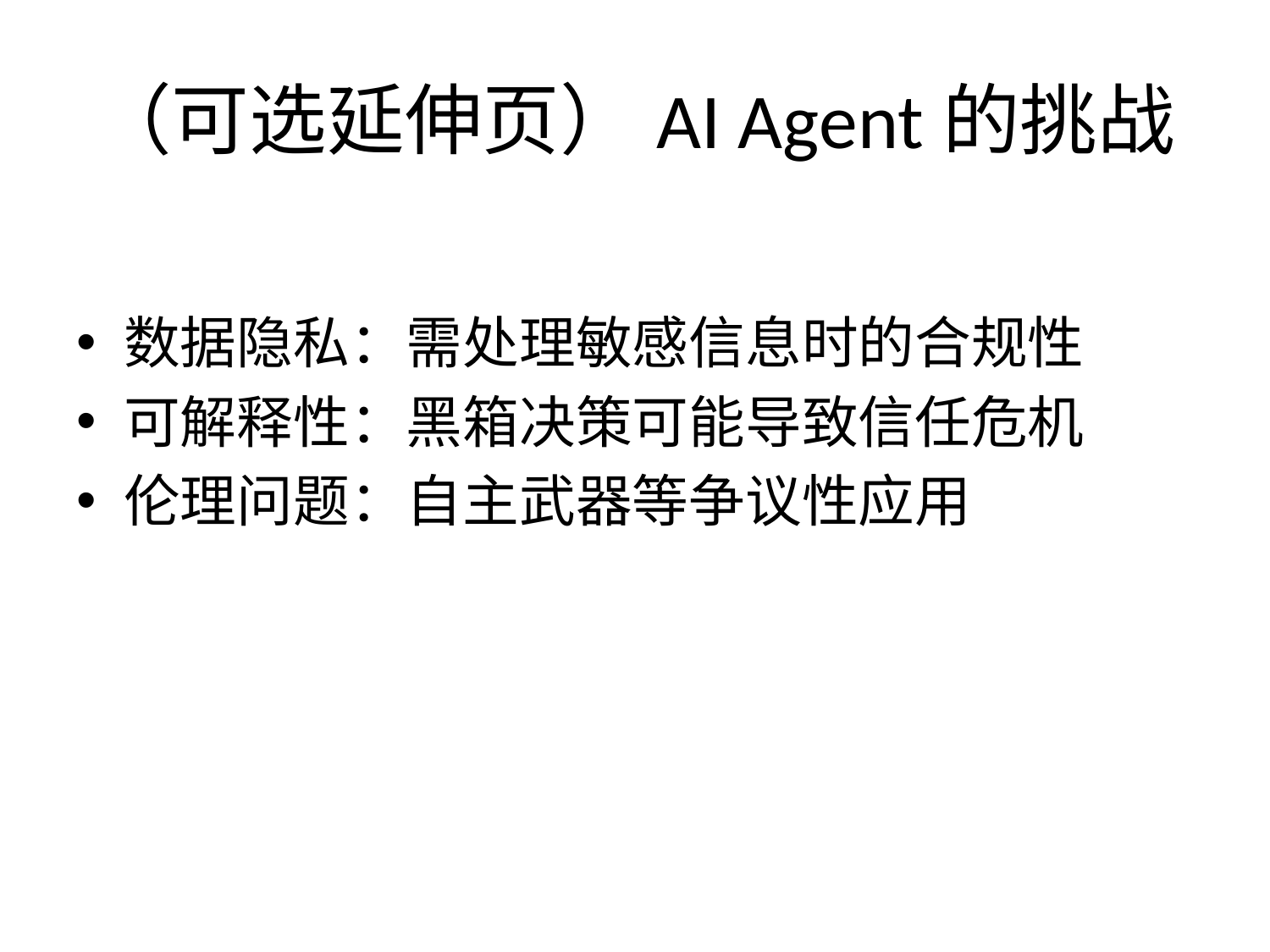

# （可选延伸页）AI Agent的挑战

数据隐私：需处理敏感信息时的合规性
可解释性：黑箱决策可能导致信任危机
伦理问题：自主武器等争议性应用